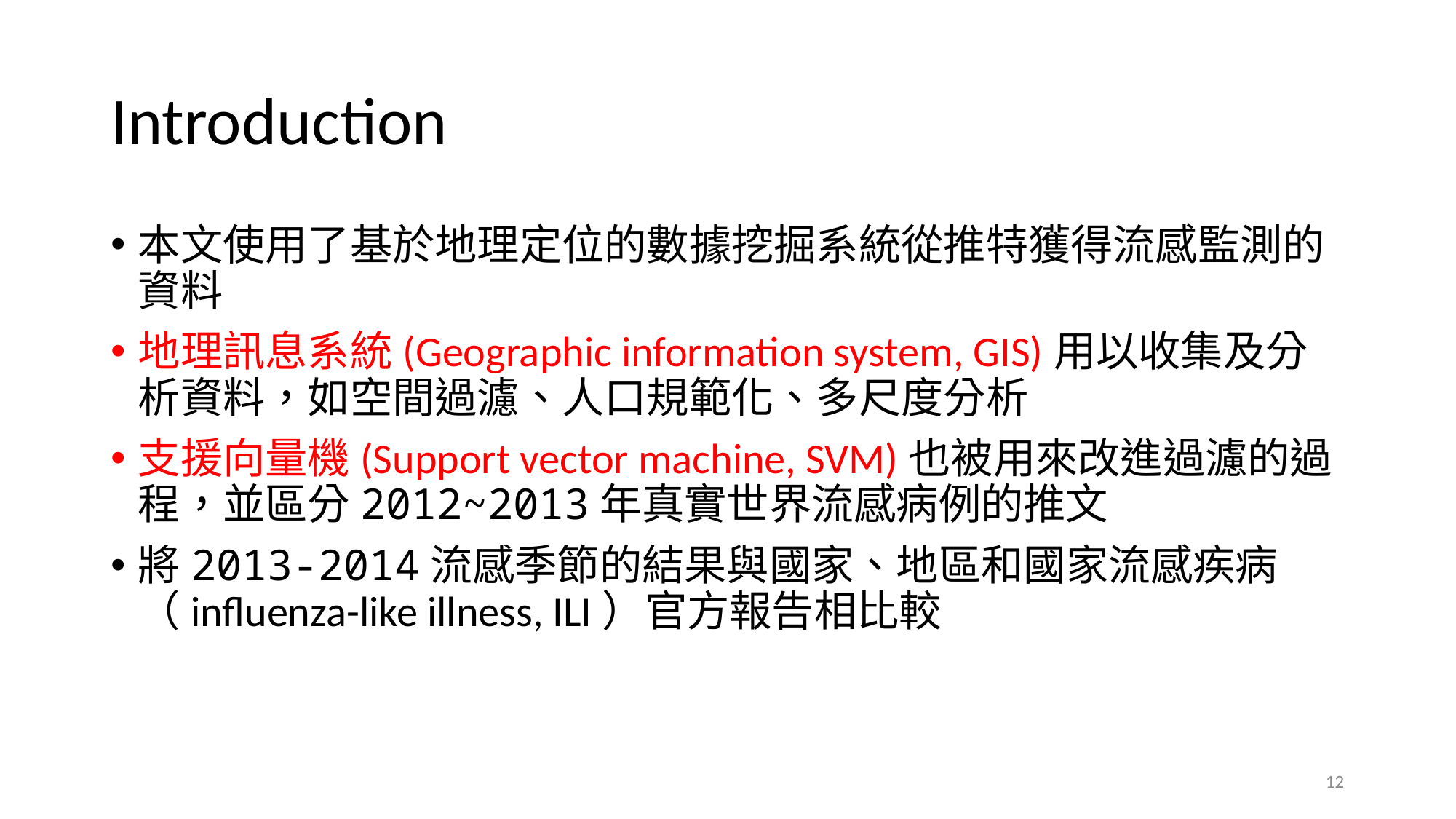

# Introduction
本文使用了基於地理定位的數據挖掘系統從推特獲得流感監測的資料
地理訊息系統(Geographic information system, GIS)用以收集及分析資料，如空間過濾、人口規範化、多尺度分析
支援向量機(Support vector machine, SVM)也被用來改進過濾的過程，並區分2012~2013年真實世界流感病例的推文
將2013-2014流感季節的結果與國家、地區和國家流感疾病（influenza-like illness, ILI）官方報告相比較

12